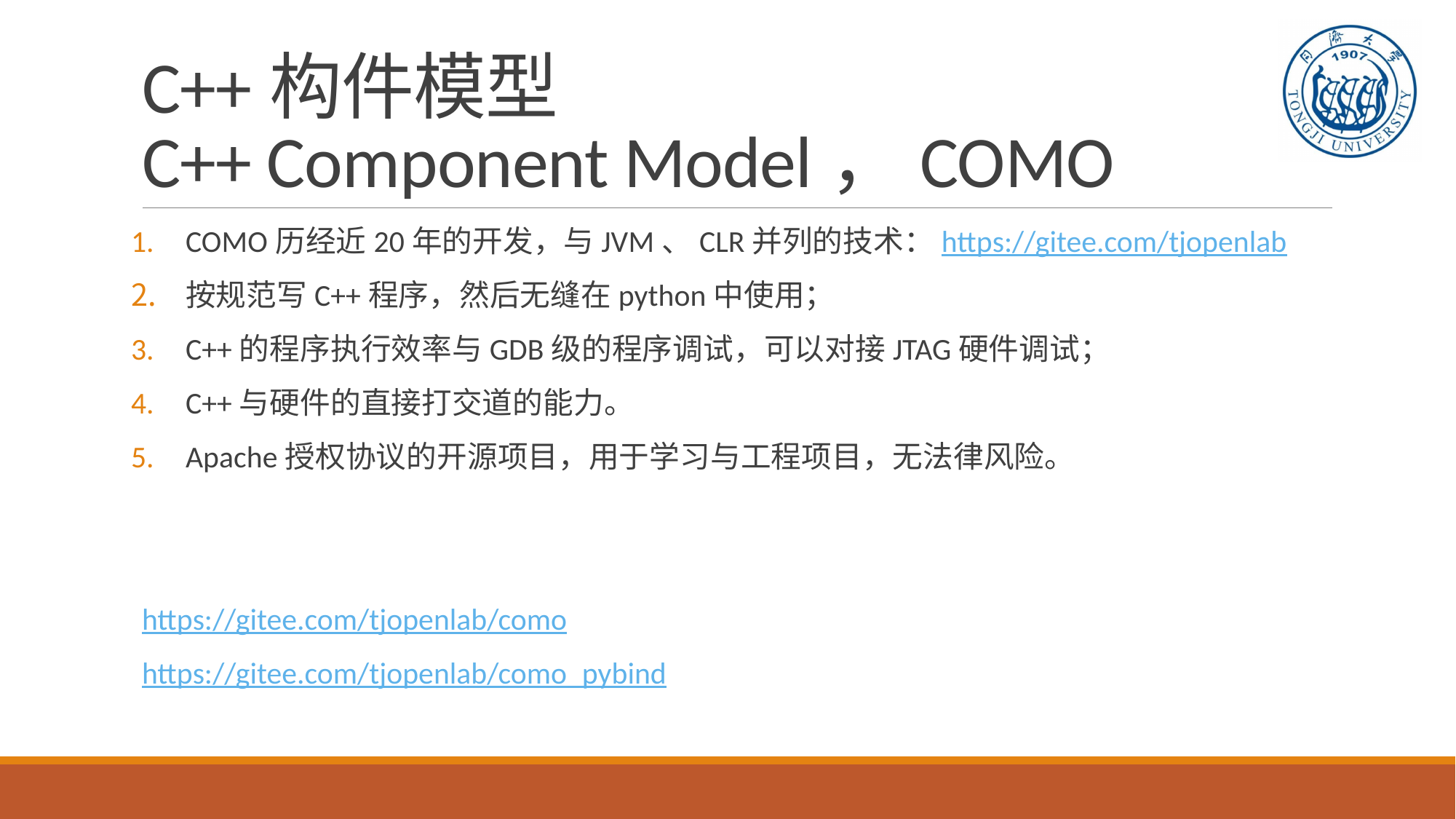

# C++构件模型 C++ Component Model，COMO
COMO历经近20年的开发，与JVM、CLR并列的技术：https://gitee.com/tjopenlab
按规范写C++程序，然后无缝在python中使用；
C++的程序执行效率与GDB级的程序调试，可以对接JTAG硬件调试；
C++与硬件的直接打交道的能力。
Apache授权协议的开源项目，用于学习与工程项目，无法律风险。

https://gitee.com/tjopenlab/como
https://gitee.com/tjopenlab/como_pybind